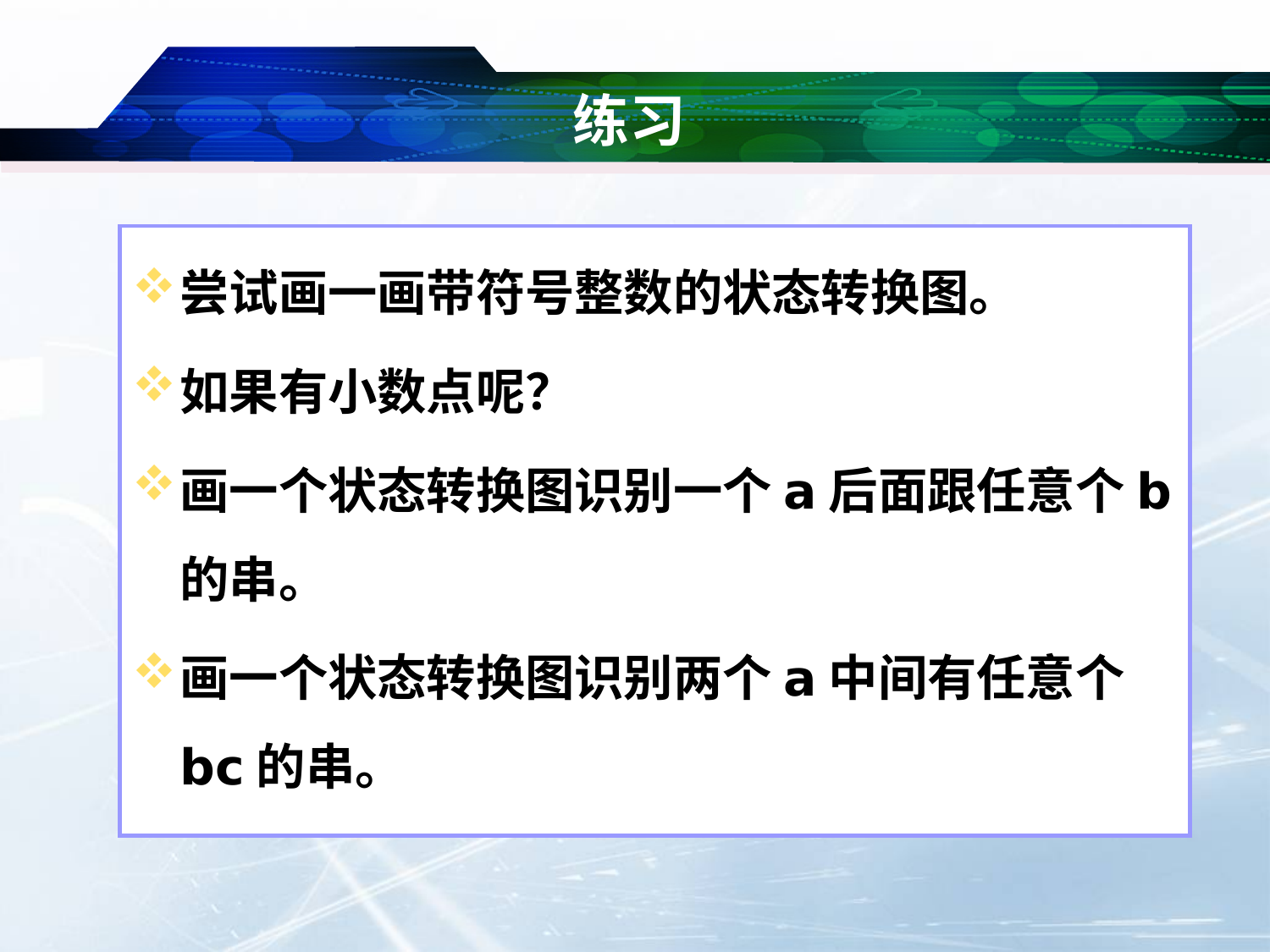

# 练习
尝试画一画带符号整数的状态转换图。
如果有小数点呢？
画一个状态转换图识别一个a后面跟任意个b的串。
画一个状态转换图识别两个a中间有任意个bc的串。